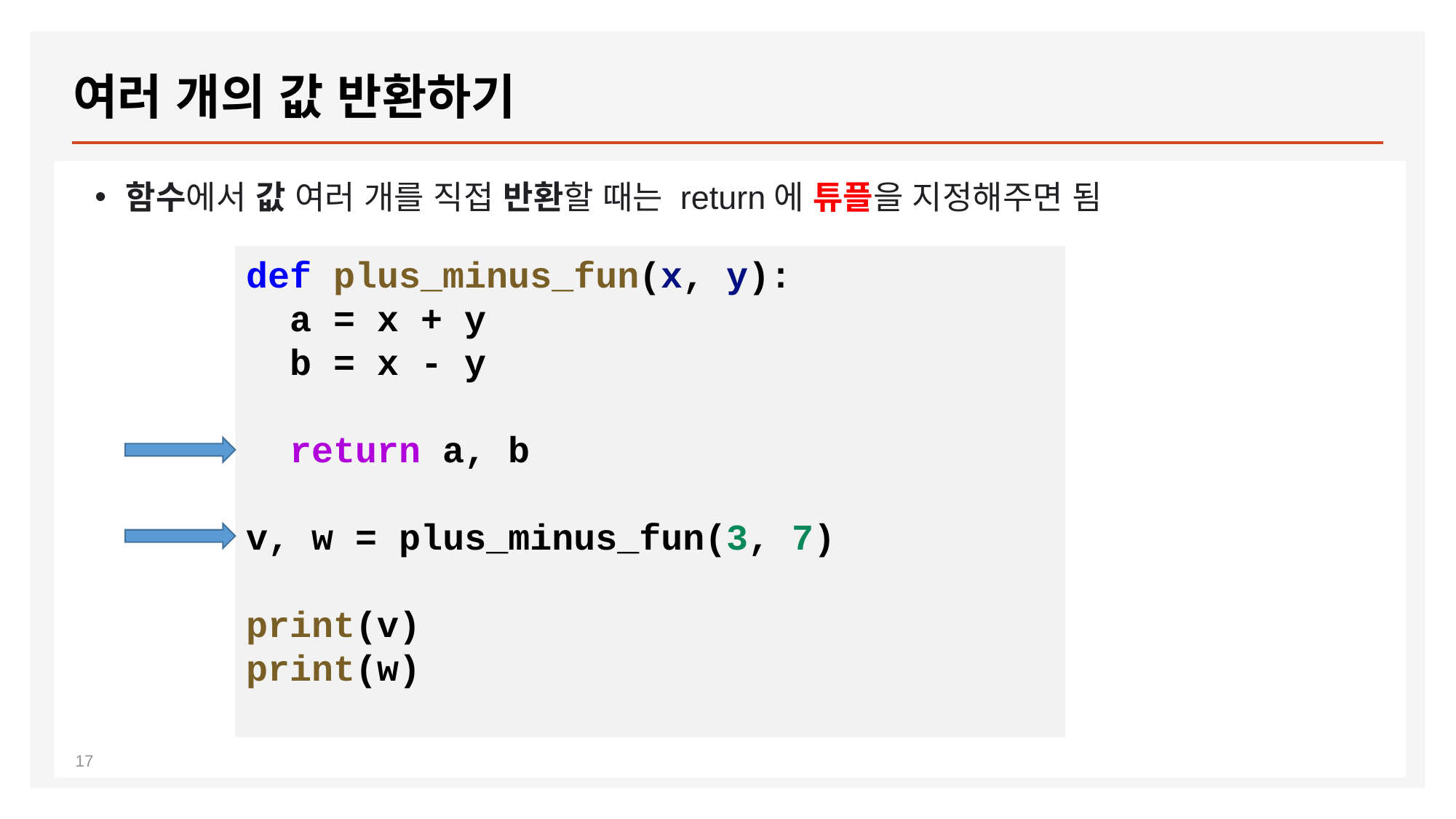

# 여러 개의 값 반환하기
함수에서 값 여러 개를 직접 반환할 때는 return에 튜플을 지정해주면 됨

def plus_minus_fun(x, y):
  a = x + y
  b = x - y
  return a, b
v, w = plus_minus_fun(3, 7)
print(v)
print(w)

17